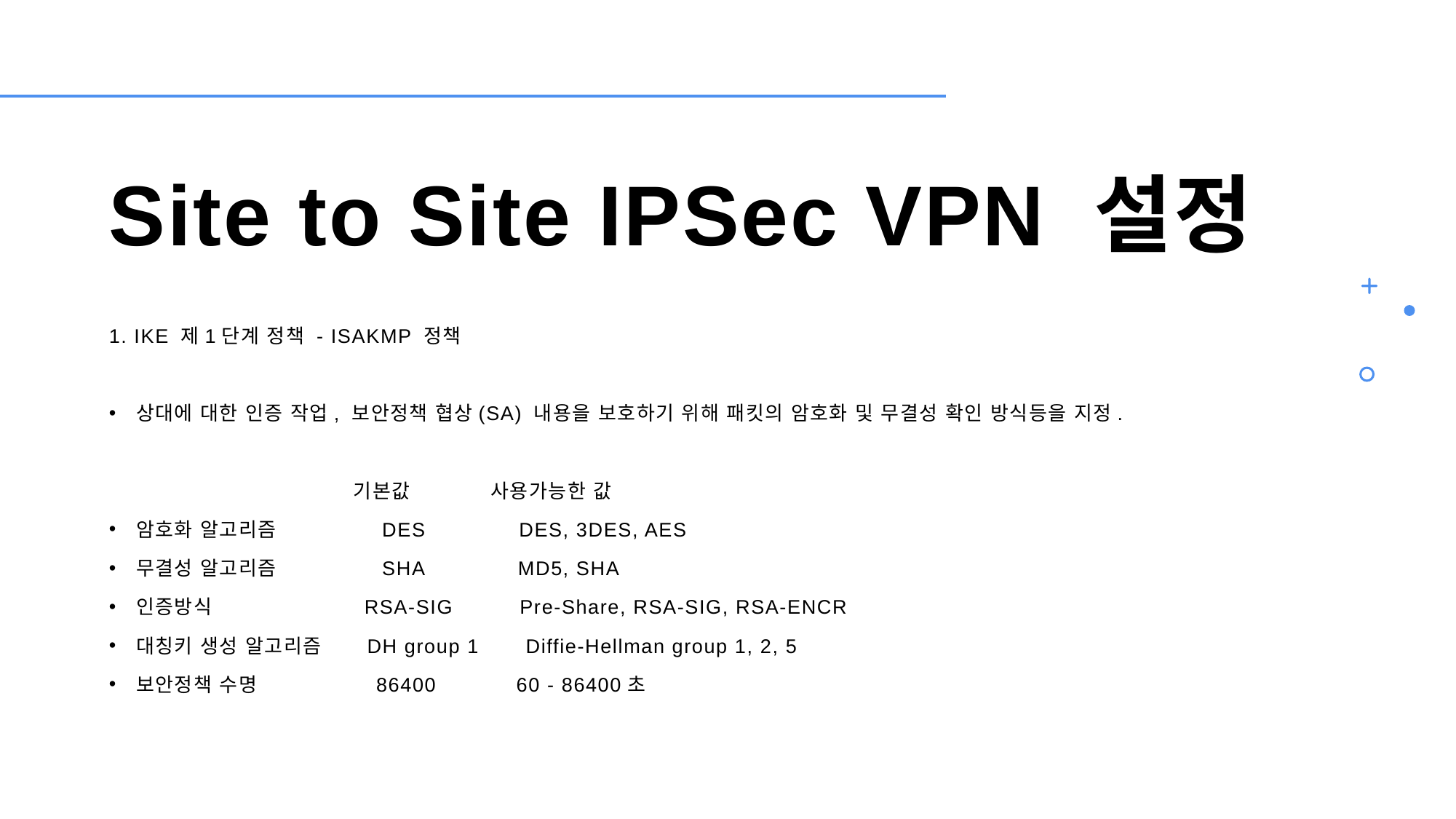

# Site to Site IPSec VPN 설정

1. IKE 제1단계 정책 - ISAKMP 정책

상대에 대한 인증 작업, 보안정책 협상(SA) 내용을 보호하기 위해 패킷의 암호화 및 무결성 확인 방식등을 지정.

                                    기본값            사용가능한 값
암호화 알고리즘               DES              DES, 3DES, AES
무결성 알고리즘               SHA              MD5, SHA
인증방식                      RSA-SIG          Pre-Share, RSA-SIG, RSA-ENCR
대칭키 생성 알고리즘      DH group 1       Diffie-Hellman group 1, 2, 5
보안정책 수명                 86400            60 - 86400초